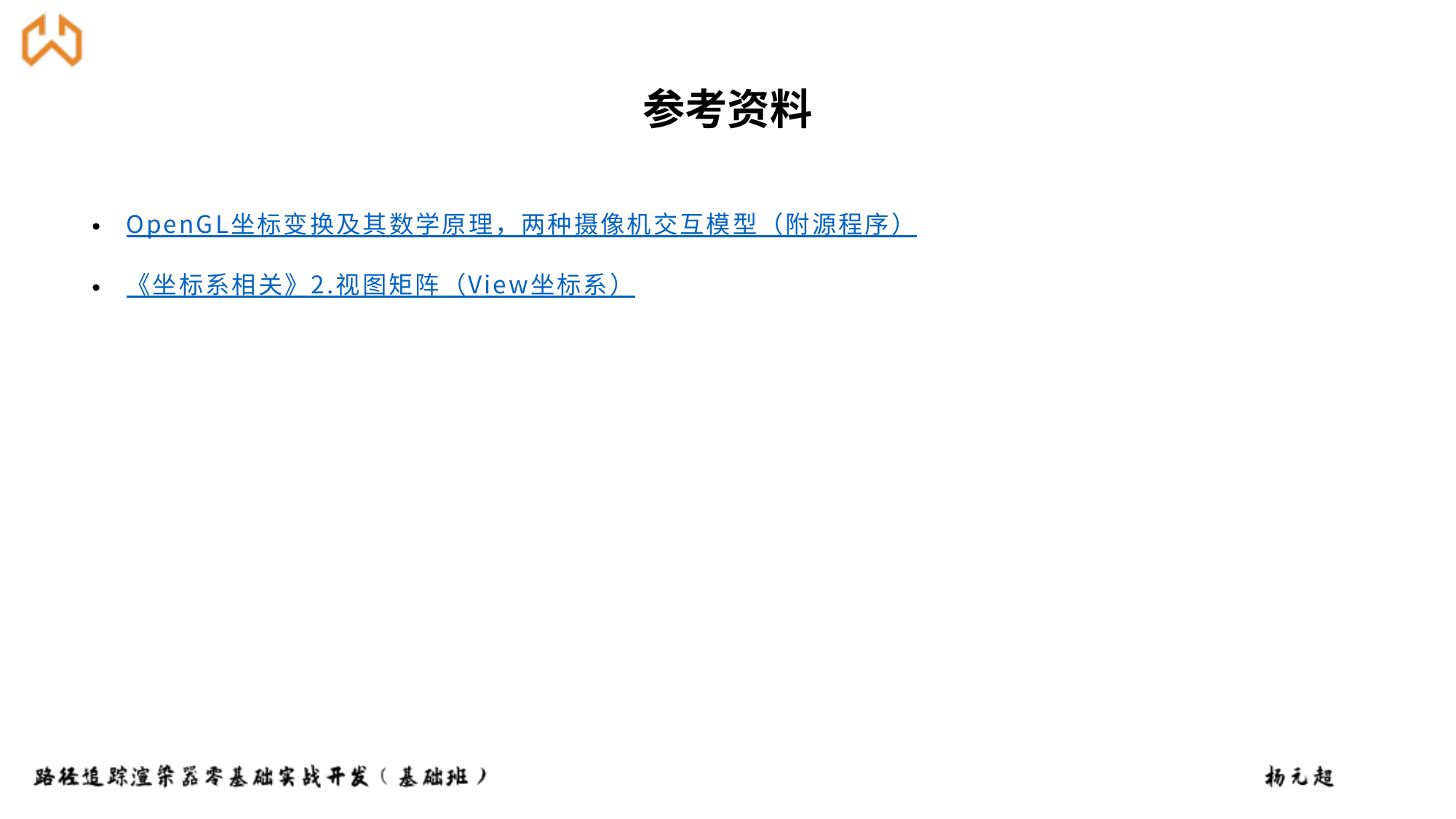

OpenGL坐标变换及其数学原理，两种摄像机交互模型（附源程序）
《坐标系相关》2.视图矩阵（View坐标系）